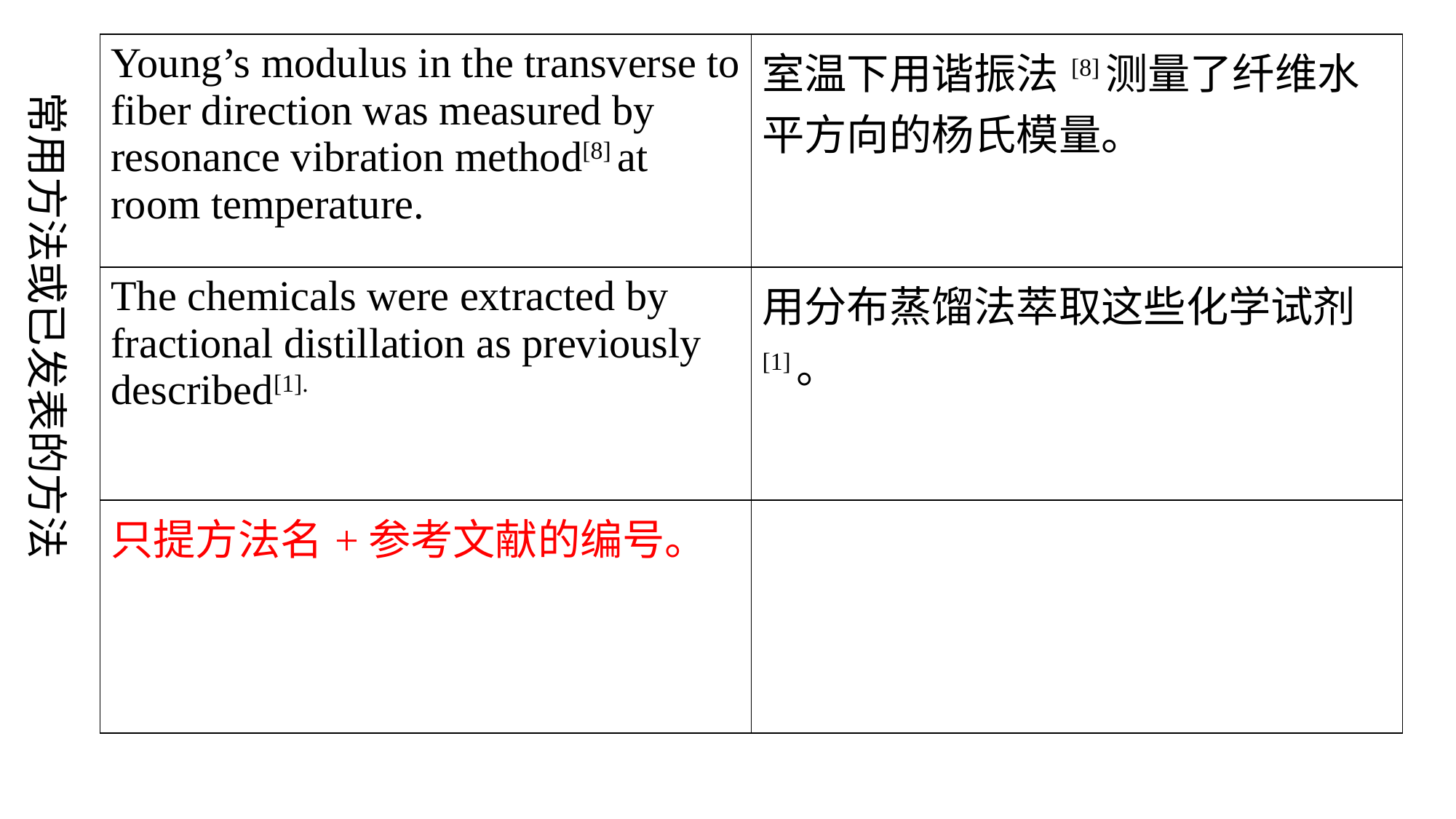

| Young’s modulus in the transverse to fiber direction was measured by resonance vibration method[8] at room temperature. | 室温下用谐振法[8]测量了纤维水平方向的杨氏模量。 |
| --- | --- |
| The chemicals were extracted by fractional distillation as previously described[1]. | 用分布蒸馏法萃取这些化学试剂[1]。 |
| 只提方法名+参考文献的编号。 |  |
常用方法或已发表的方法